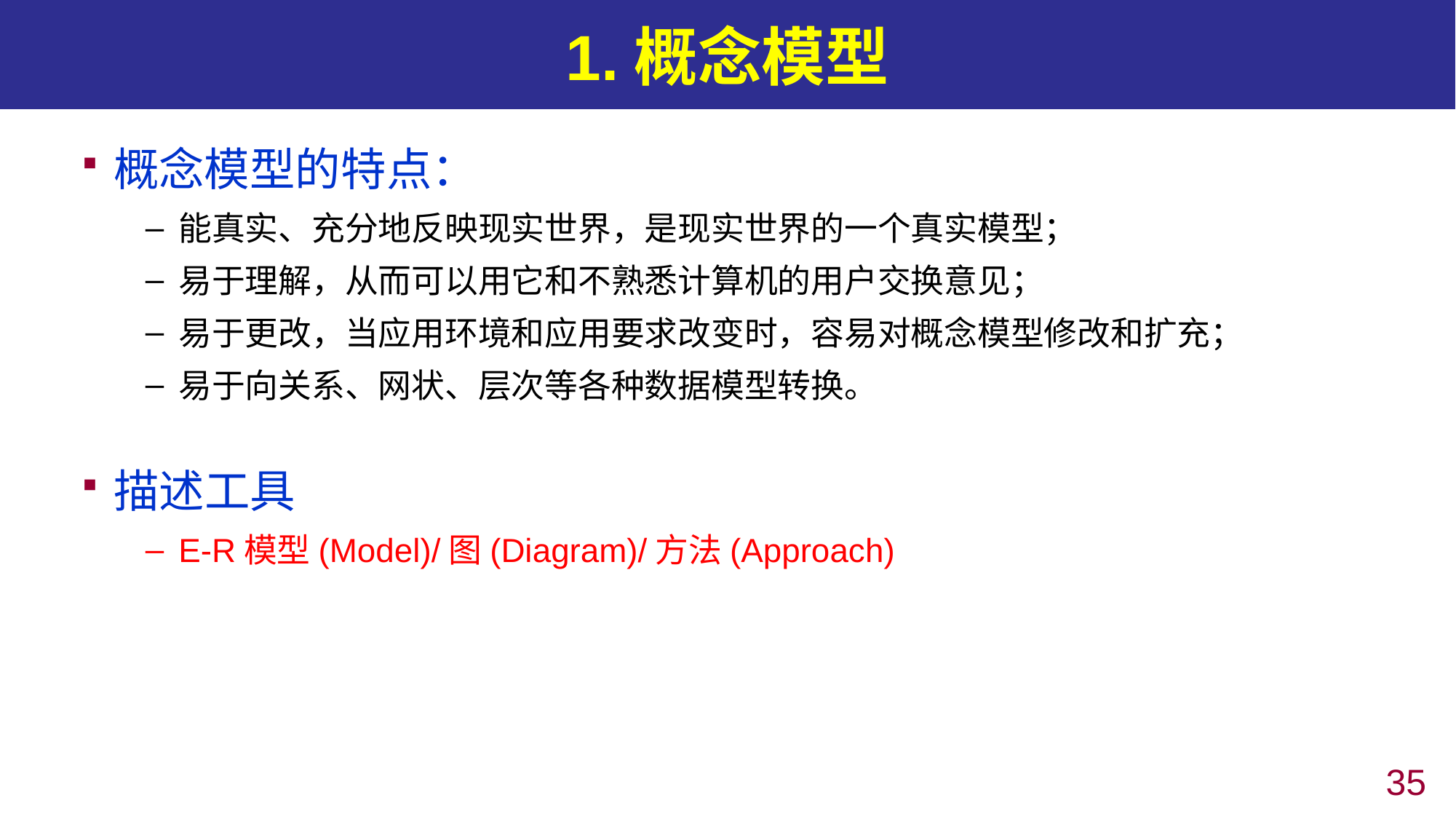

# 1.概念模型
概念模型的特点：
能真实、充分地反映现实世界，是现实世界的一个真实模型；
易于理解，从而可以用它和不熟悉计算机的用户交换意见；
易于更改，当应用环境和应用要求改变时，容易对概念模型修改和扩充；
易于向关系、网状、层次等各种数据模型转换。

描述工具
E-R模型(Model)/图(Diagram)/方法(Approach)
35